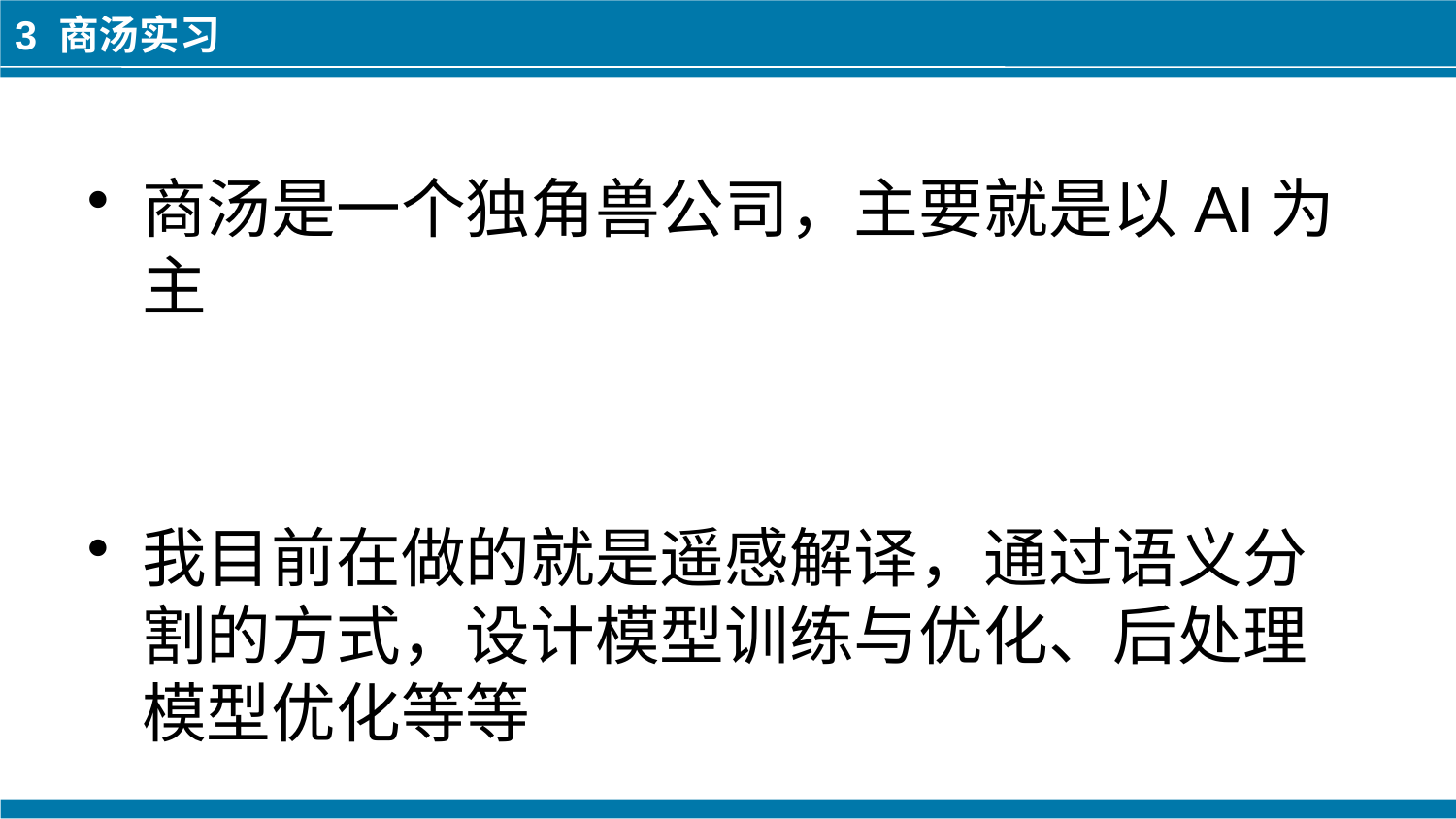

3 商汤实习

商汤是一个独角兽公司，主要就是以AI为主

我目前在做的就是遥感解译，通过语义分割的方式，设计模型训练与优化、后处理模型优化等等